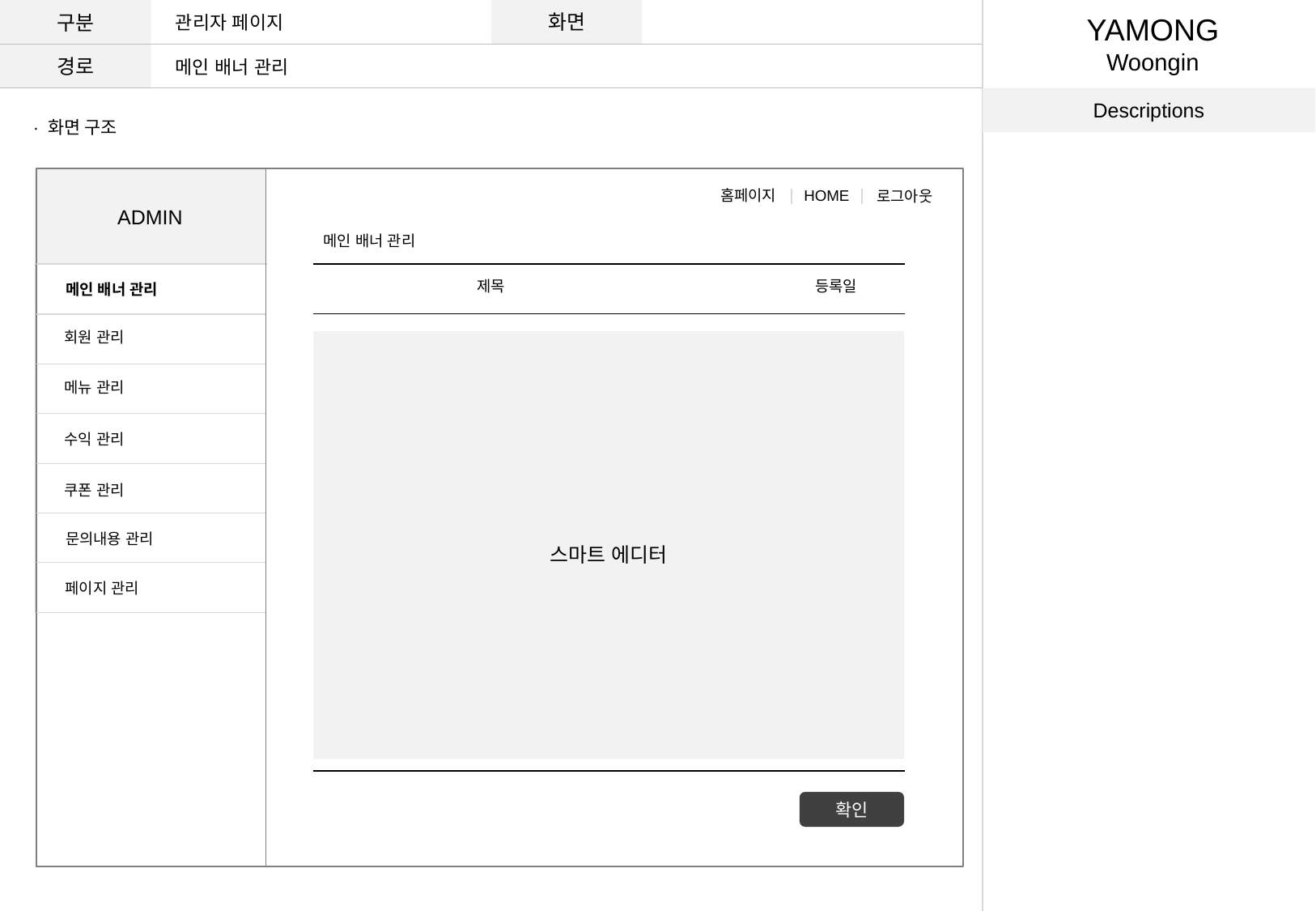

구분
화면
관리자 페이지
YAMONG
Woongin
경로
메인 배너 관리
Descriptions
· 화면 구조

홈페이지
HOME
로그아웃
ADMIN
메인 배너 관리

제목
등록일
메인 배너 관리

회원 관리

메뉴 관리

수익 관리

쿠폰 관리

문의내용 관리
스마트 에디터

페이지 관리
확인